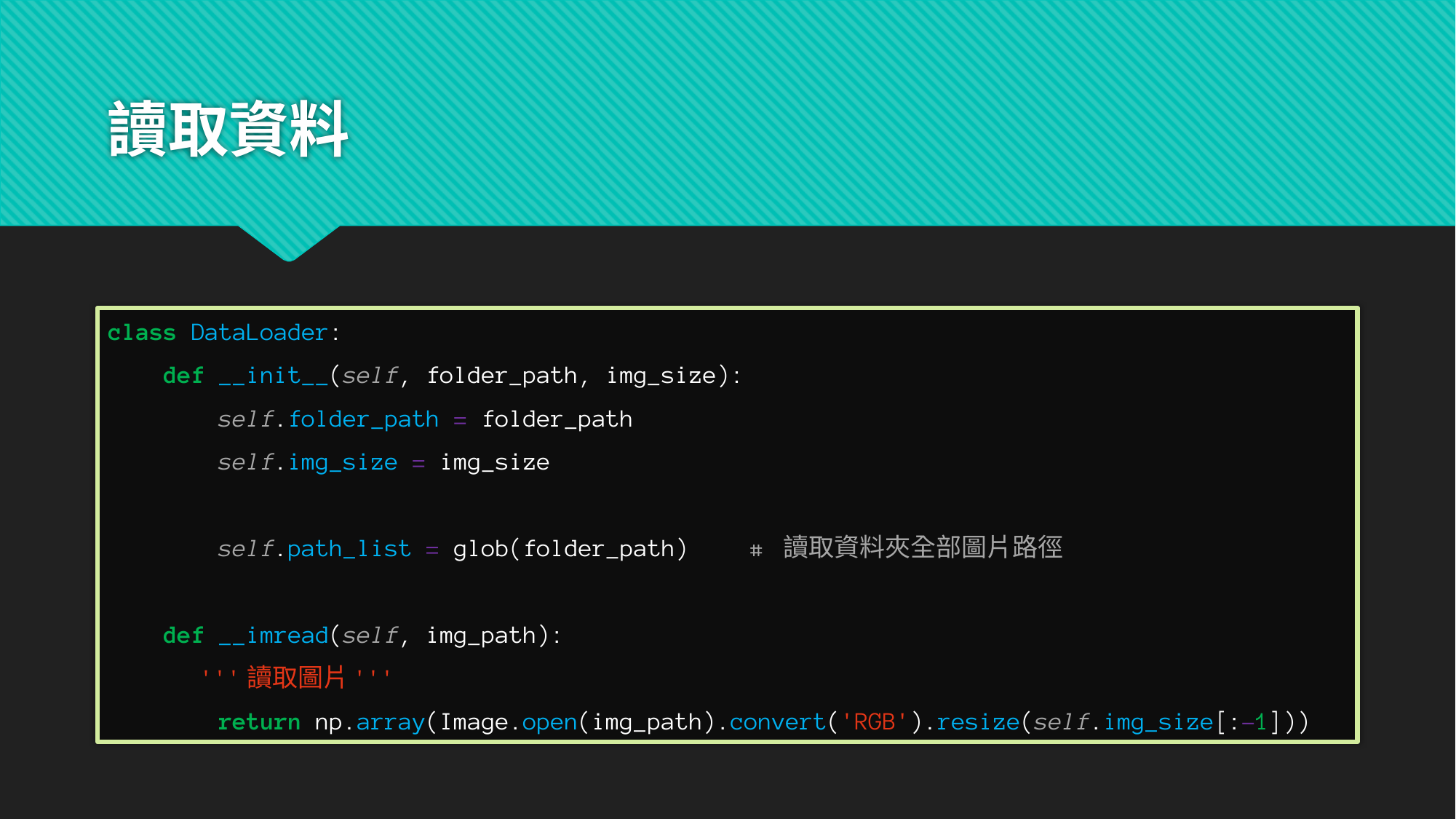

# 讀取資料
class DataLoader:
    def __init__(self, folder_path, img_size):
        self.folder_path = folder_path
        self.img_size = img_size

        self.path_list = glob(folder_path)		# 讀取資料夾全部圖片路徑

    def __imread(self, img_path):
		'''讀取圖片'''
        return np.array(Image.open(img_path).convert('RGB').resize(self.img_size[:-1]))